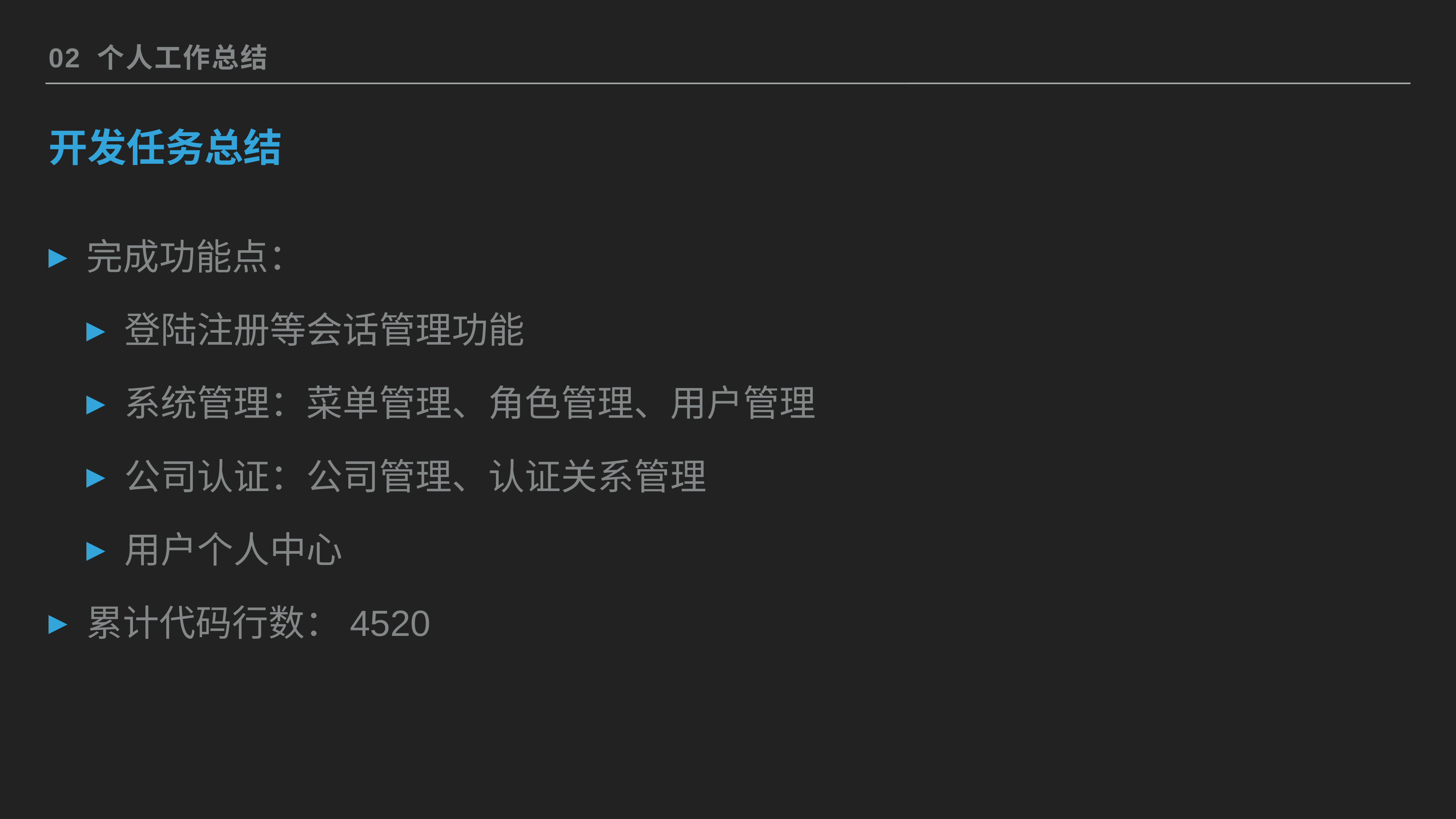

02 个人工作总结
# 开发任务总结
完成功能点：
登陆注册等会话管理功能
系统管理：菜单管理、角色管理、用户管理
公司认证：公司管理、认证关系管理
用户个人中心
累计代码行数：4520